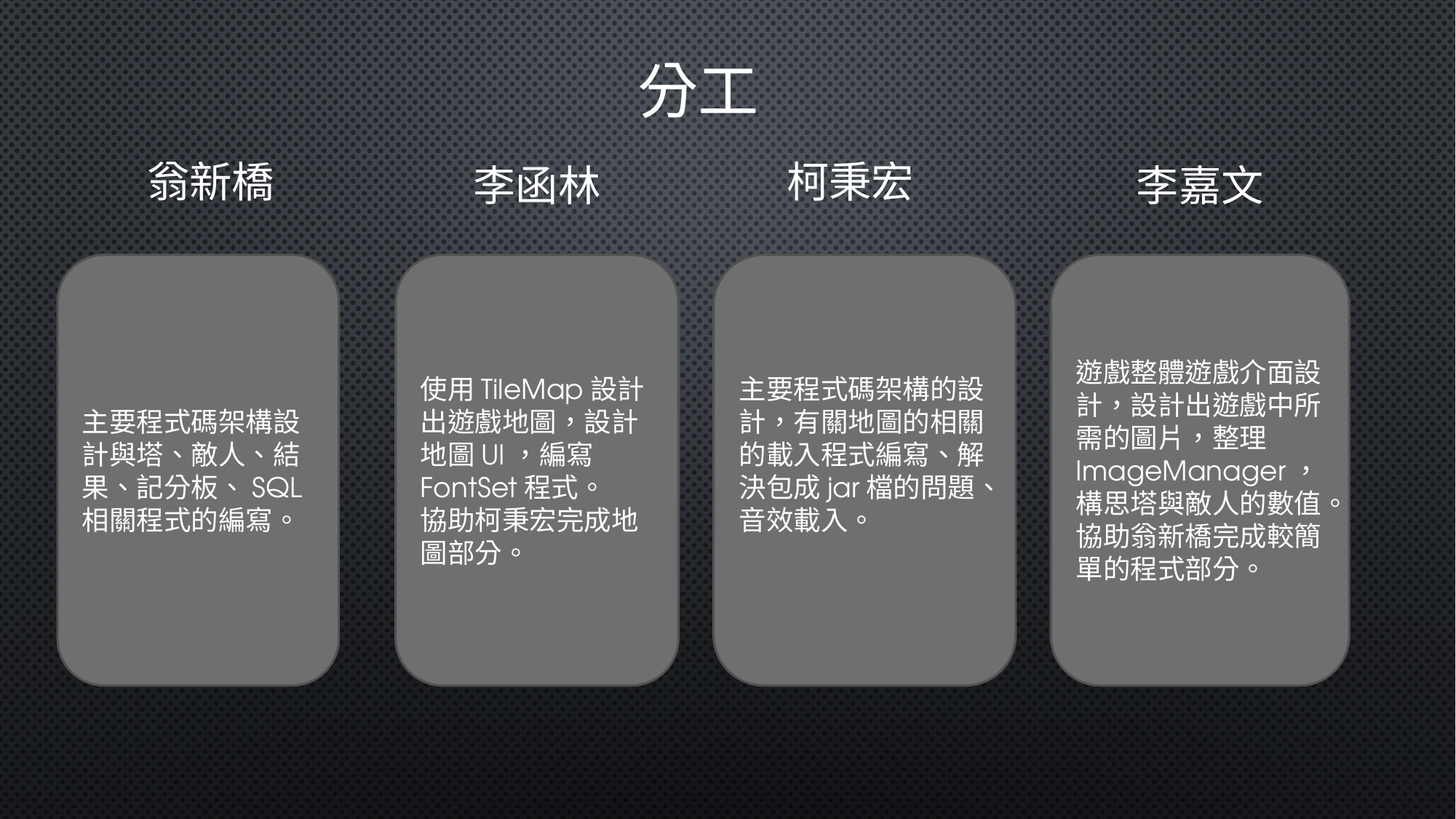

分工
翁新橋
柯秉宏
李函林
李嘉文
主要程式碼架構設計與塔、敵人、結果、記分板、SQL相關程式的編寫。
使用TileMap設計出遊戲地圖，設計地圖UI，編寫FontSet程式。
協助柯秉宏完成地圖部分。
主要程式碼架構的設計，有關地圖的相關的載入程式編寫、解決包成jar檔的問題、音效載入。

遊戲整體遊戲介面設計，設計出遊戲中所需的圖片，整理ImageManager，構思塔與敵人的數值。
協助翁新橋完成較簡單的程式部分。